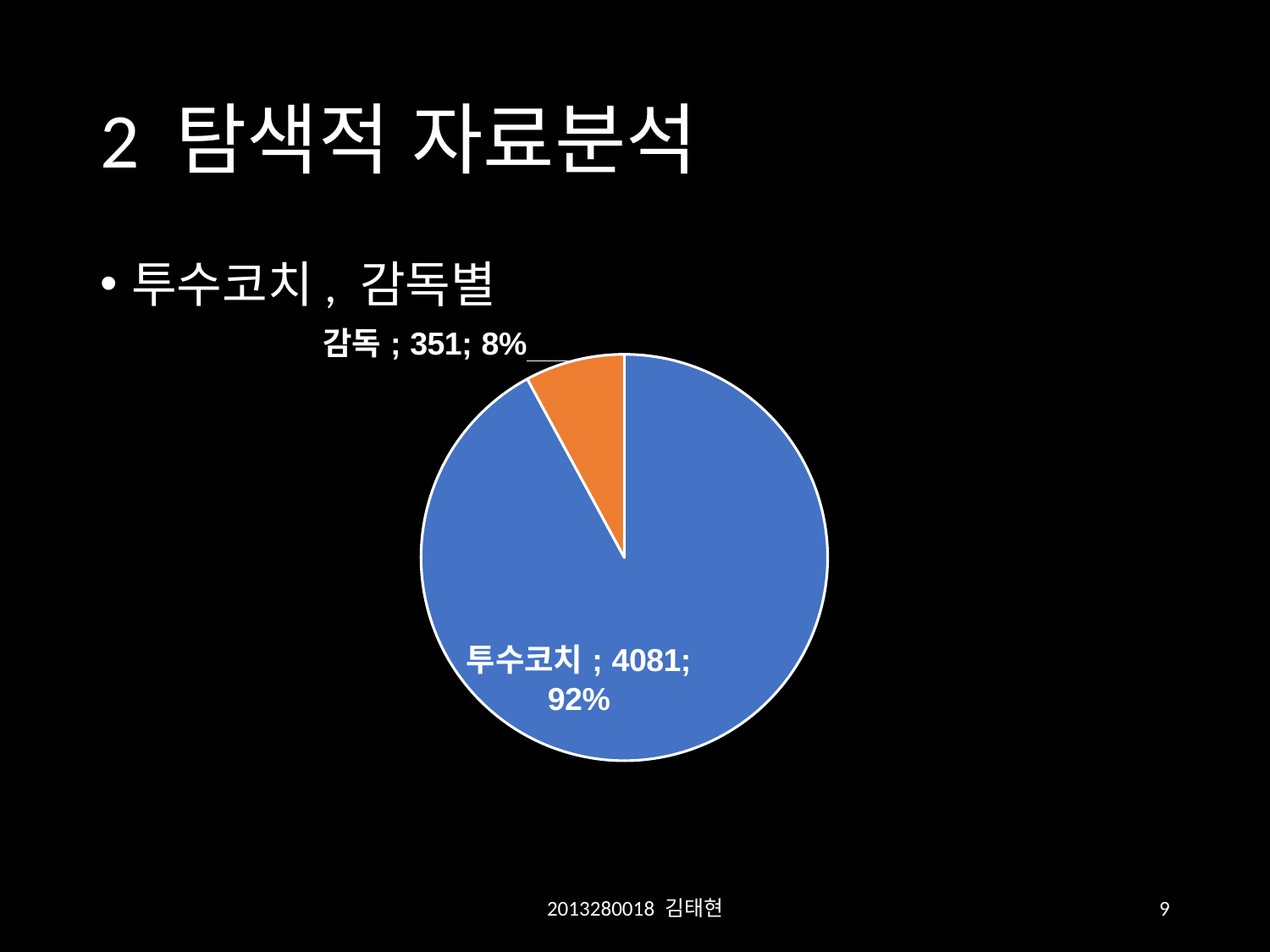

# 2 탐색적 자료분석
투수코치, 감독별

### Chart

| Category | 횟수 |
|---|---|
| 투수코치 | 4081.0 |
| 감독 | 351.0 |
2013280018 김태현
9